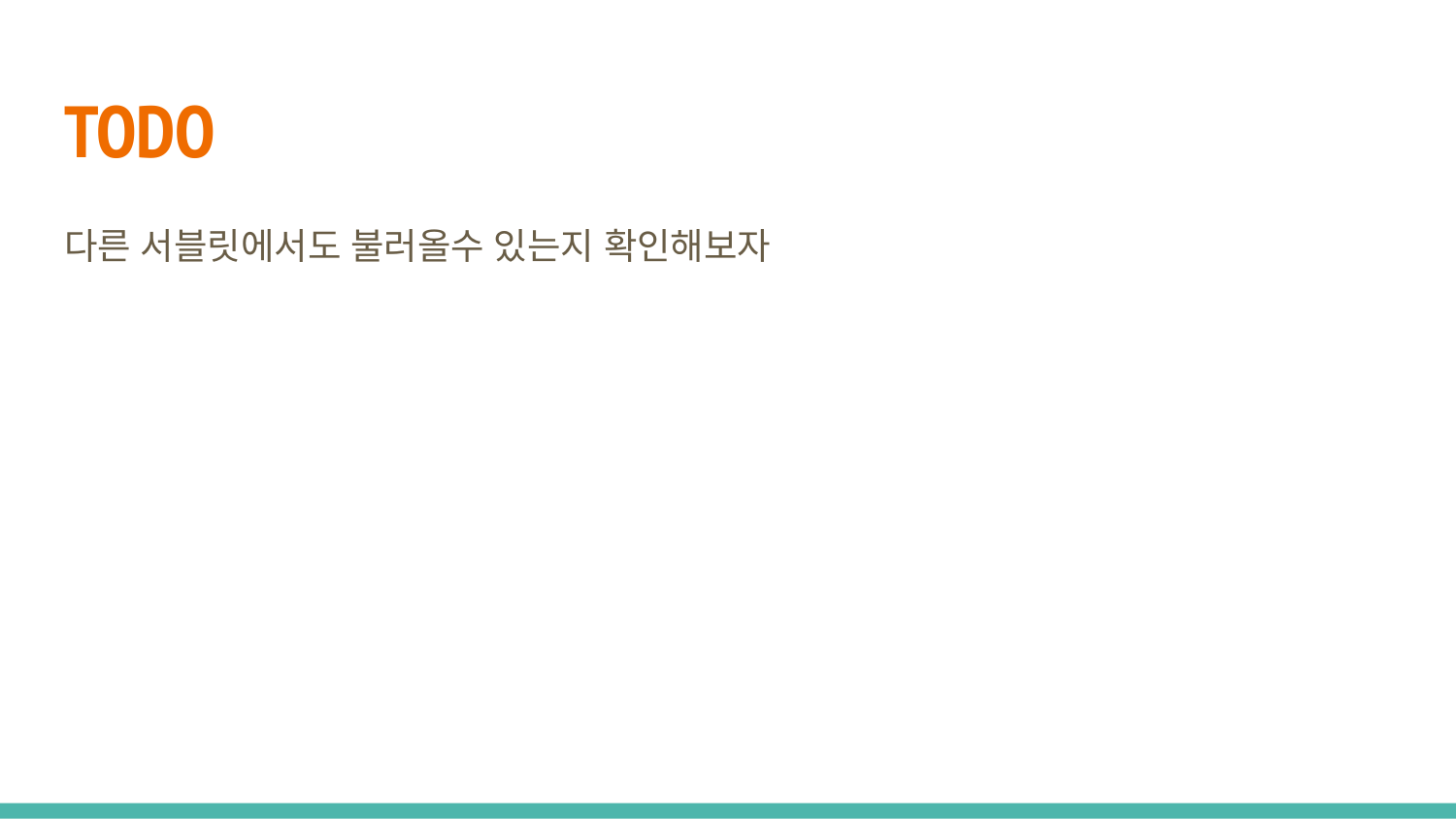

# TODO
다른 서블릿에서도 불러올수 있는지 확인해보자